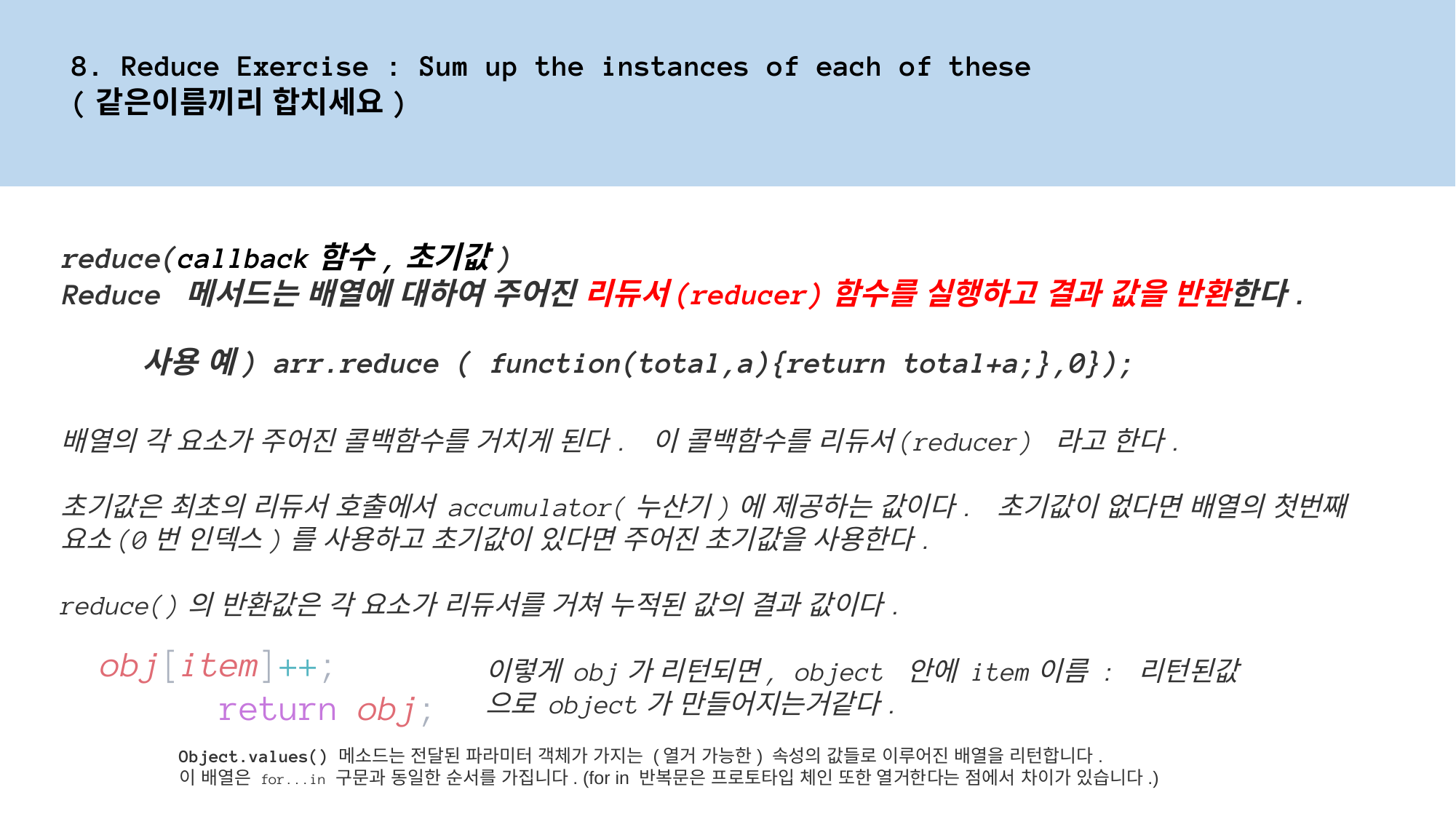

8. Reduce Exercise : Sum up the instances of each of these
(같은이름끼리 합치세요)
reduce(callback함수,초기값)
Reduce 메서드는 배열에 대하여 주어진 리듀서(reducer)함수를 실행하고 결과 값을 반환한다.
사용 예) arr.reduce ( function(total,a){return total+a;},0});
배열의 각 요소가 주어진 콜백함수를 거치게 된다. 이 콜백함수를 리듀서(reducer) 라고 한다.

초기값은 최초의 리듀서 호출에서 accumulator(누산기)에 제공하는 값이다. 초기값이 없다면 배열의 첫번째 요소(0번 인덱스)를 사용하고 초기값이 있다면 주어진 초기값을 사용한다.

reduce()의 반환값은 각 요소가 리듀서를 거쳐 누적된 값의 결과 값이다.
obj[item]++;
      return obj;
이렇게 obj가 리턴되면, object 안에 item이름 : 리턴된값
으로 object가 만들어지는거같다.
Object.values() 메소드는 전달된 파라미터 객체가 가지는 (열거 가능한) 속성의 값들로 이루어진 배열을 리턴합니다.
이 배열은 for...in 구문과 동일한 순서를 가집니다. (for in 반복문은 프로토타입 체인 또한 열거한다는 점에서 차이가 있습니다.)